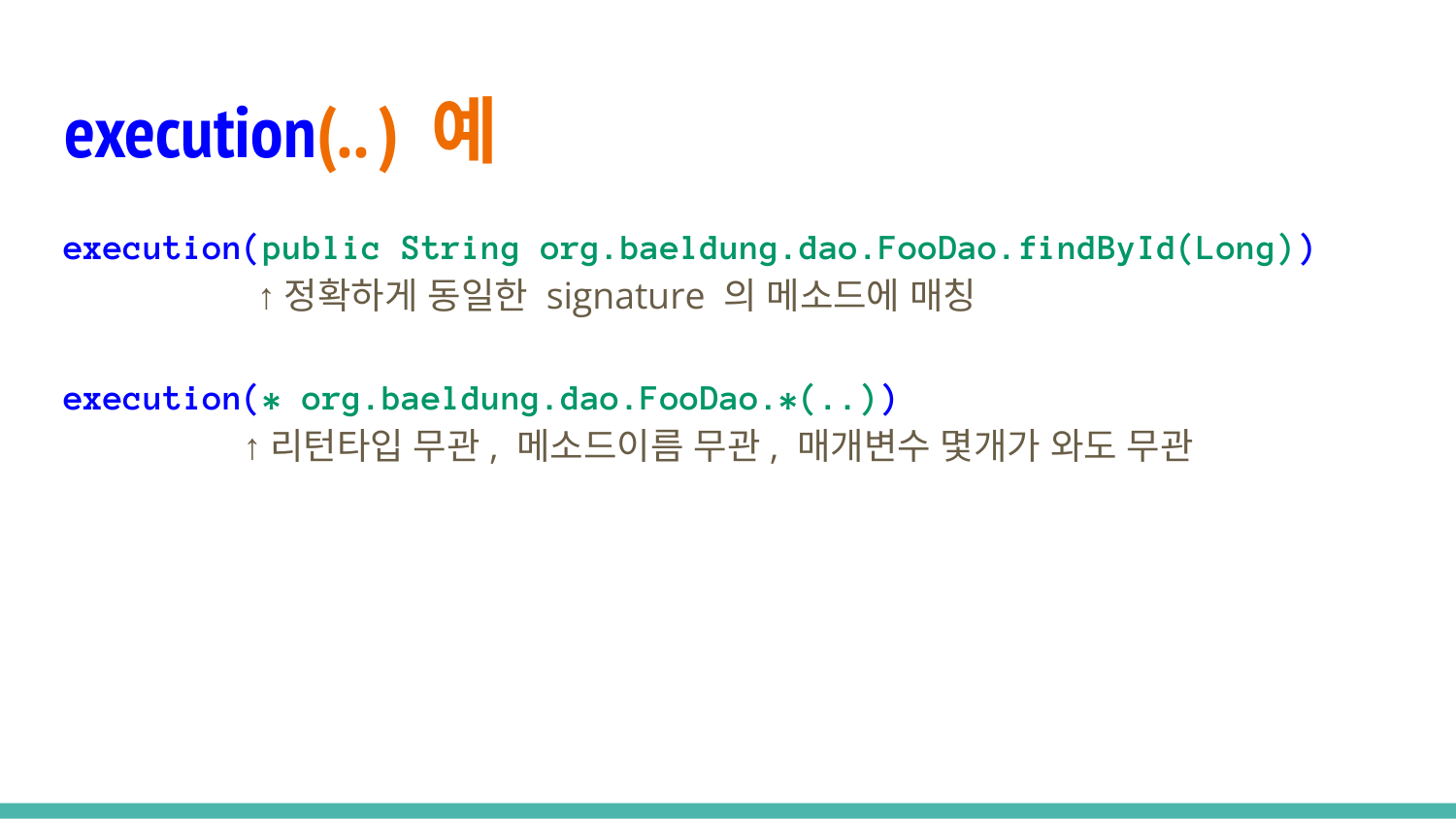

# execution(.. ) 예
execution(public String org.baeldung.dao.FooDao.findById(Long))
                ↑정확하게 동일한 signature 의 메소드에 매칭
execution(* org.baeldung.dao.FooDao.*(..))
         ↑리턴타입 무관, 메소드이름 무관, 매개변수 몇개가 와도 무관